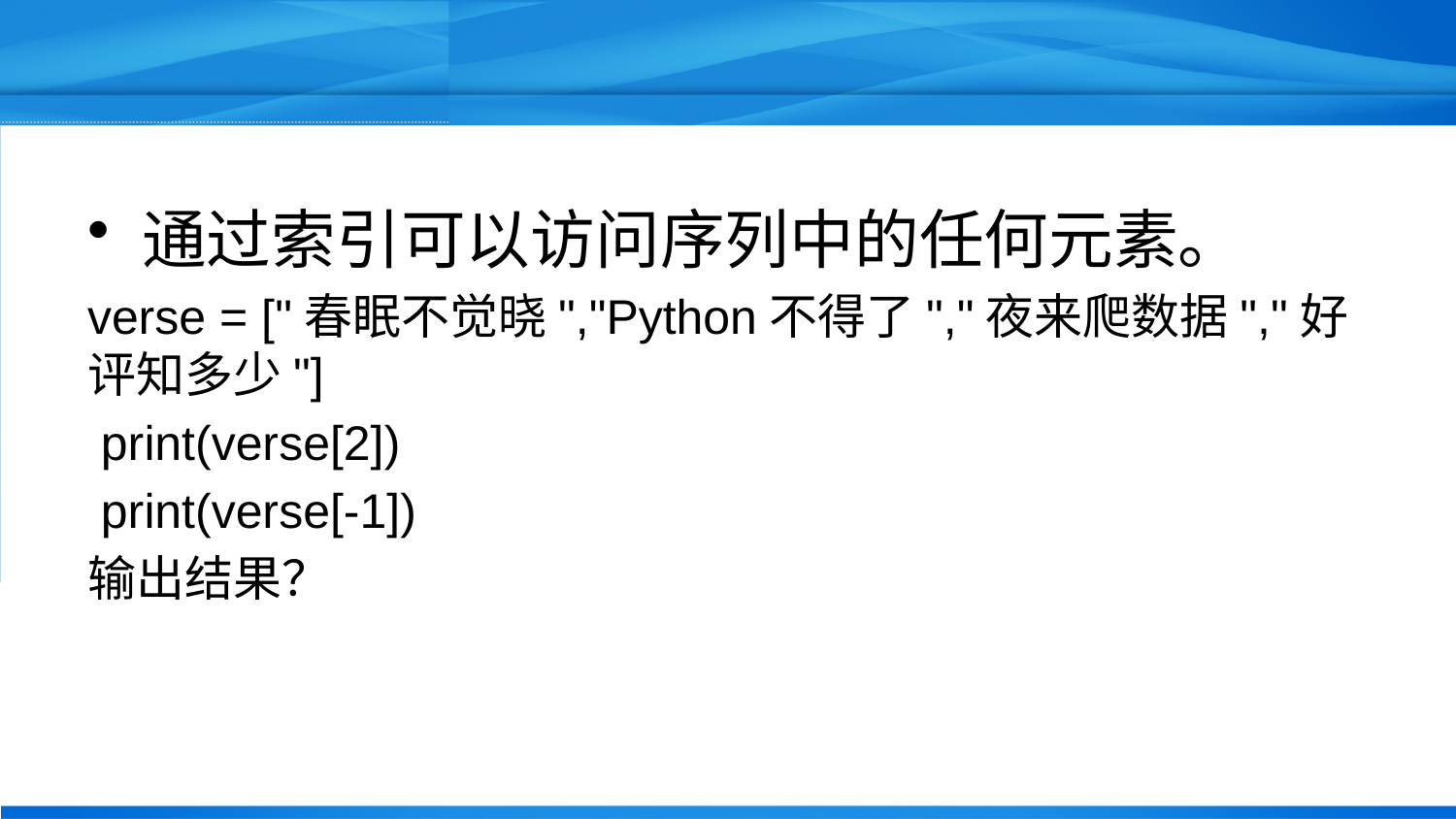

#
通过索引可以访问序列中的任何元素。
verse = ["春眠不觉晓","Python不得了","夜来爬数据","好评知多少"]
 print(verse[2])
 print(verse[-1])
输出结果？